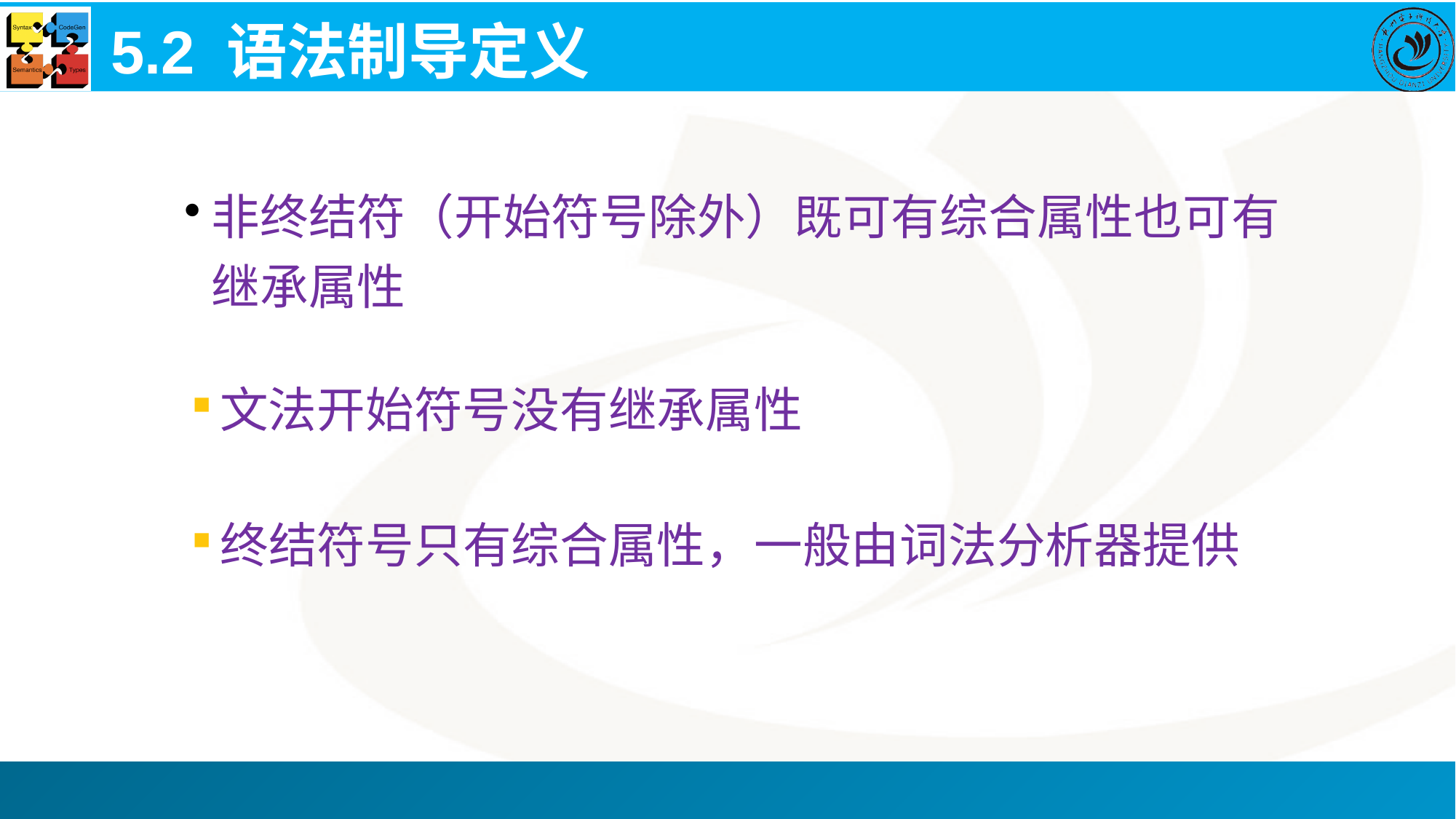

# 5.2 语法制导定义
非终结符（开始符号除外）既可有综合属性也可有继承属性
文法开始符号没有继承属性
终结符号只有综合属性，一般由词法分析器提供
12